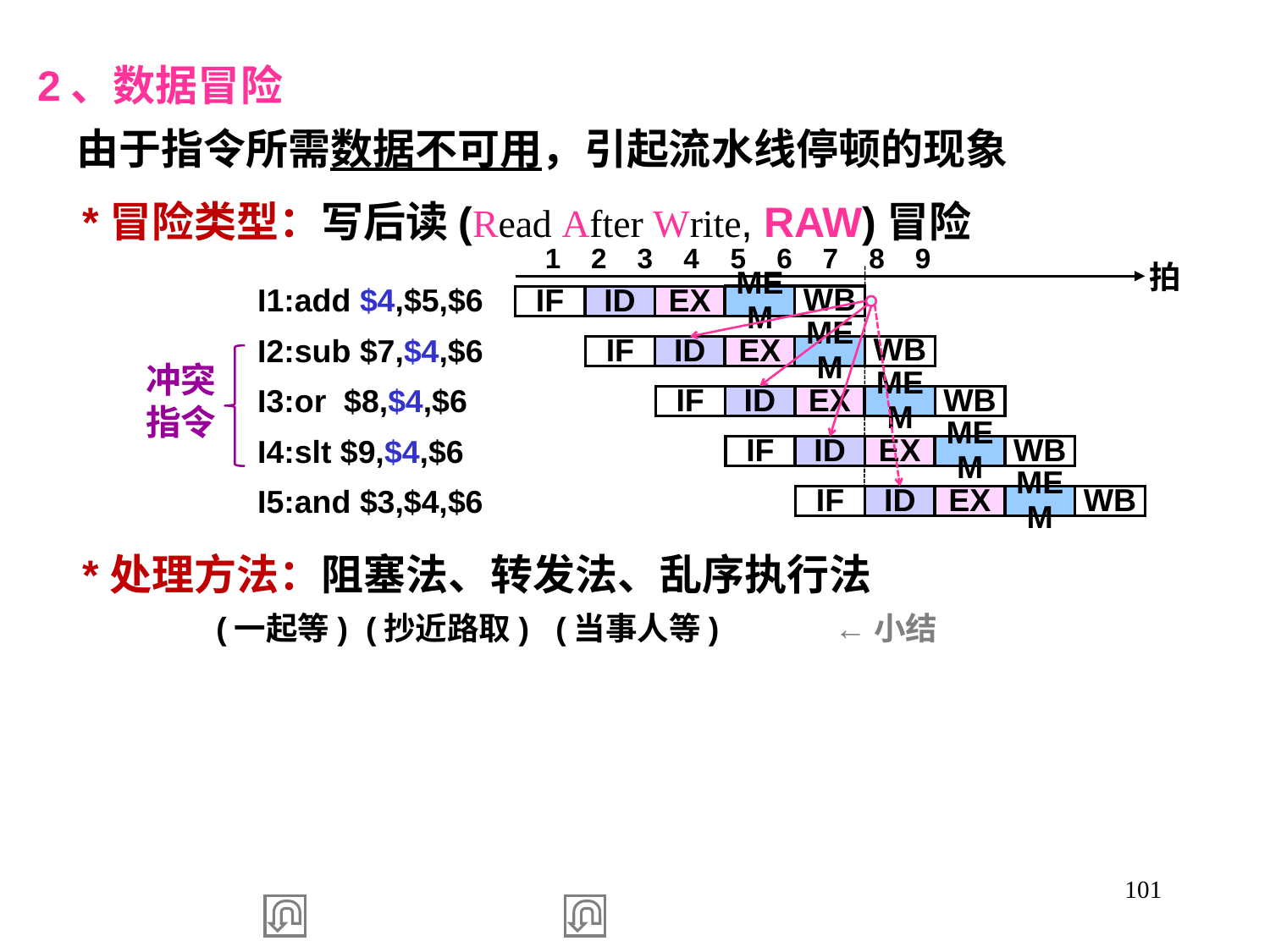

2、数据冒险
   由于指令所需数据不可用，引起流水线停顿的现象
   *冒险类型：写后读(Read After Write, RAW)冒险
1    2    3    4    5    6    7    8    9
拍
I1:add $4,$5,$6
I2:sub $7,$4,$6
I3:or  $8,$4,$6
I4:slt $9,$4,$6
I5:and $3,$4,$6

MEM
WB
ID
IF
EX

MEM
WB
ID
IF
EX
MEM
WB
ID
IF
EX
MEM
WB
ID
IF
EX
MEM
WB
ID
IF
EX

冲突指令
   *处理方法：阻塞法、转发法、乱序执行法
                   (一起等)  (抄近路取)   (当事人等)             ←小结
101